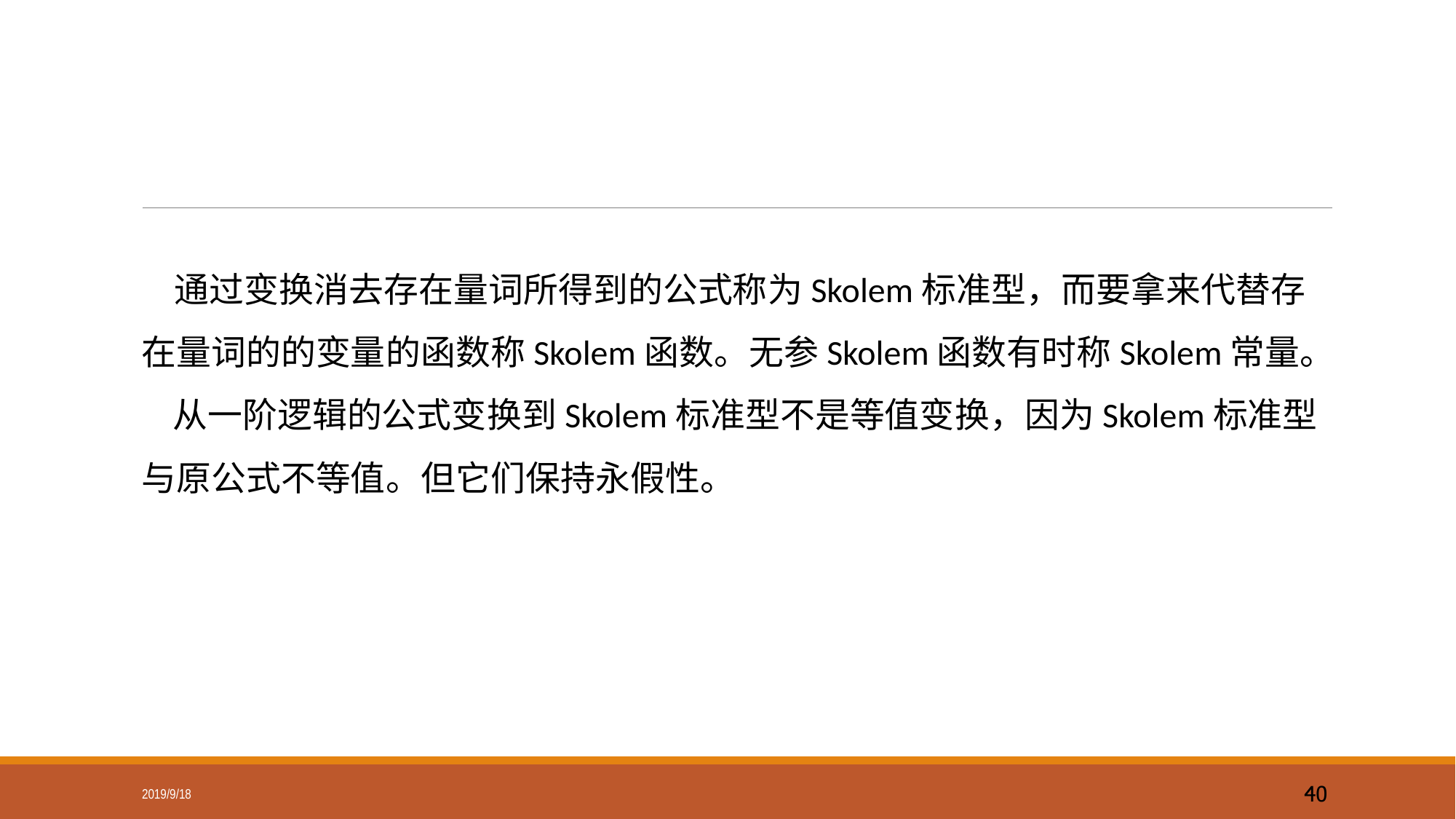

通过变换消去存在量词所得到的公式称为Skolem标准型，而要拿来代替存在量词的的变量的函数称Skolem函数。无参Skolem函数有时称Skolem常量。
    从一阶逻辑的公式变换到Skolem标准型不是等值变换，因为Skolem标准型与原公式不等值。但它们保持永假性。

2019/9/18
40